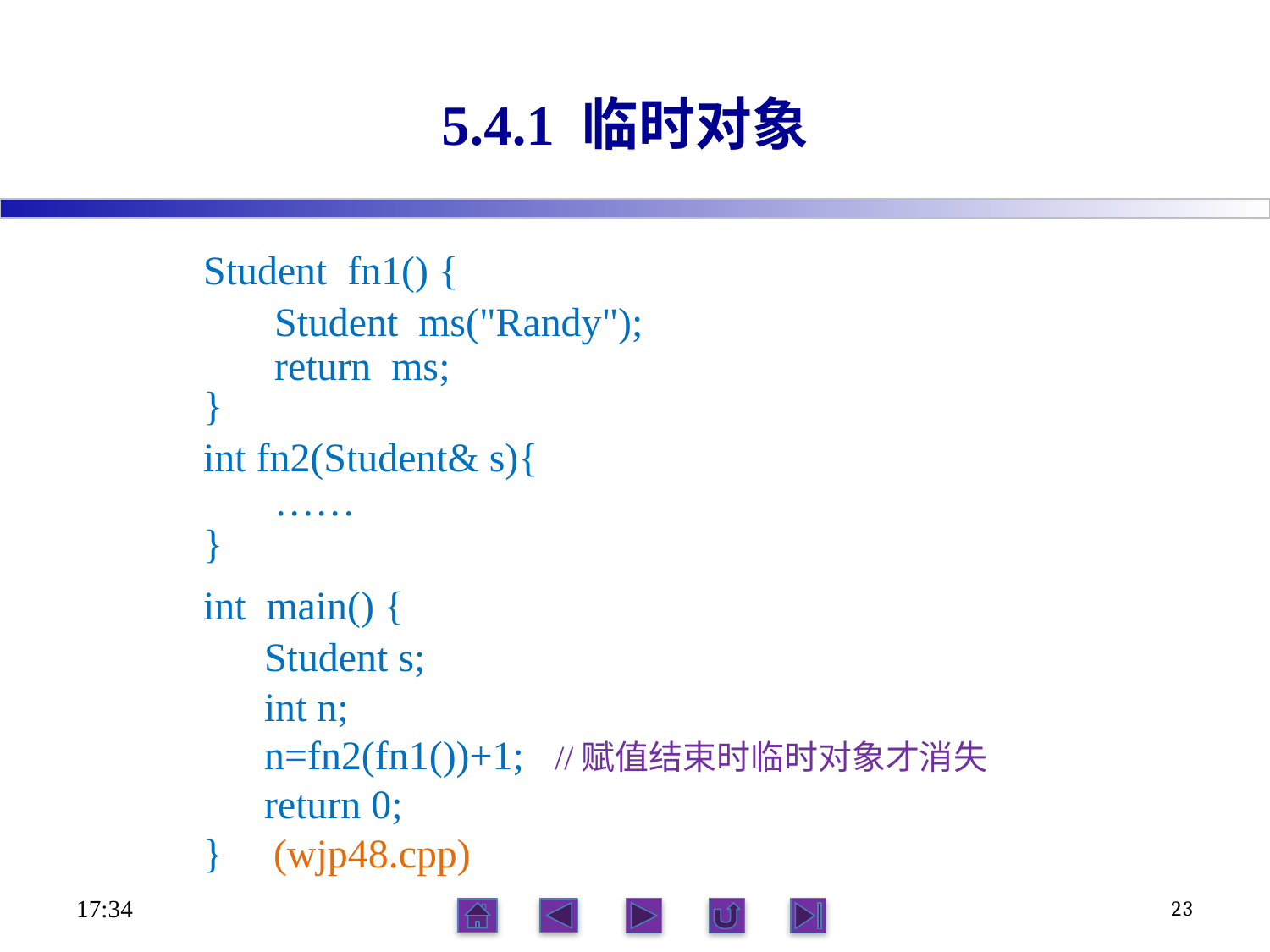

# 5.4.1 临时对象
Student  fn1() {
       Student  ms("Randy");
       return  ms;
}
int fn2(Student& s){
       ……
}
int  main() {
      Student s;
      int n;
      n=fn2(fn1())+1;   //赋值结束时临时对象才消失
      return 0;
}     (wjp48.cpp)
17:34
23